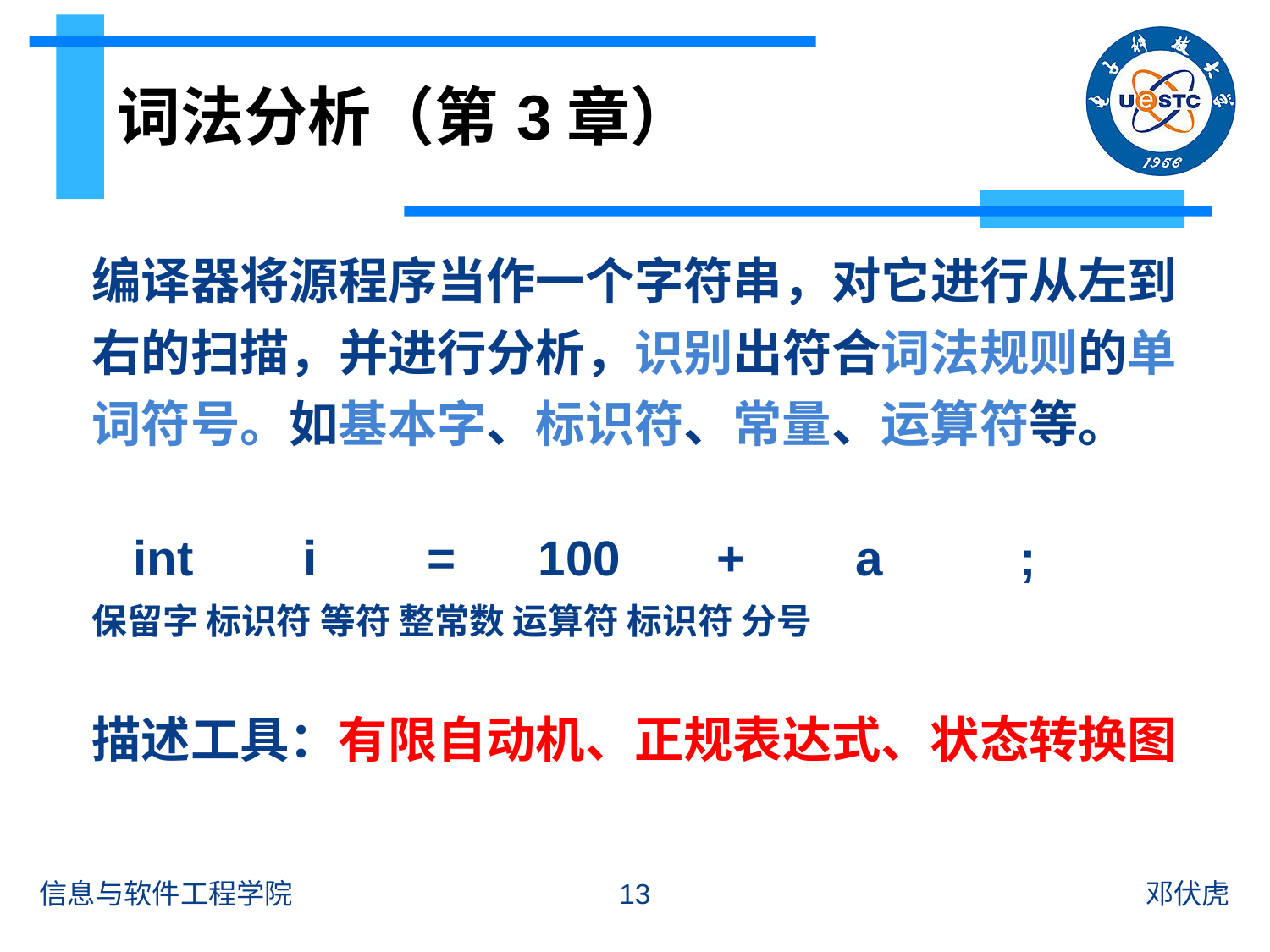

# 词法分析（第3章）
编译器将源程序当作一个字符串，对它进行从左到右的扫描，并进行分析，识别出符合词法规则的单词符号。如基本字、标识符、常量、运算符等。

   int        i        =      100       +        a          ;
保留字 标识符 等符 整常数 运算符 标识符 分号

描述工具：有限自动机、正规表达式、状态转换图
13
信息与软件工程学院
邓伏虎